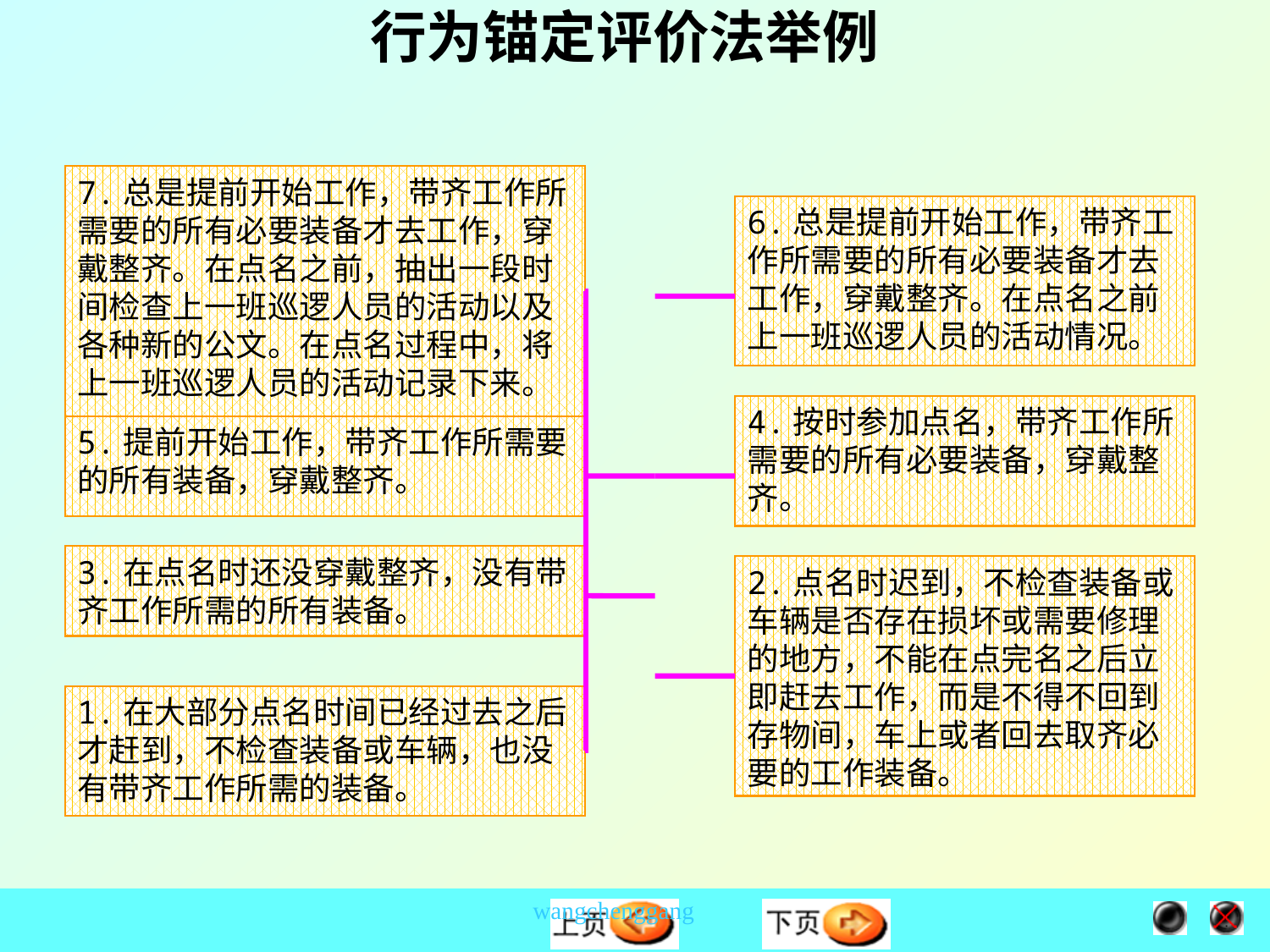

# 行为锚定评价法举例
7.总是提前开始工作，带齐工作所需要的所有必要装备才去工作，穿戴整齐。在点名之前，抽出一段时间检查上一班巡逻人员的活动以及各种新的公文。在点名过程中，将上一班巡逻人员的活动记录下来。
6.总是提前开始工作，带齐工作所需要的所有必要装备才去工作，穿戴整齐。在点名之前上一班巡逻人员的活动情况。

4.按时参加点名，带齐工作所需要的所有必要装备，穿戴整齐。
5.提前开始工作，带齐工作所需要的所有装备，穿戴整齐。

3.在点名时还没穿戴整齐，没有带齐工作所需的所有装备。
2.点名时迟到，不检查装备或车辆是否存在损坏或需要修理的地方，不能在点完名之后立即赶去工作，而是不得不回到存物间，车上或者回去取齐必要的工作装备。

1.在大部分点名时间已经过去之后才赶到，不检查装备或车辆，也没有带齐工作所需的装备。
wangchenggang